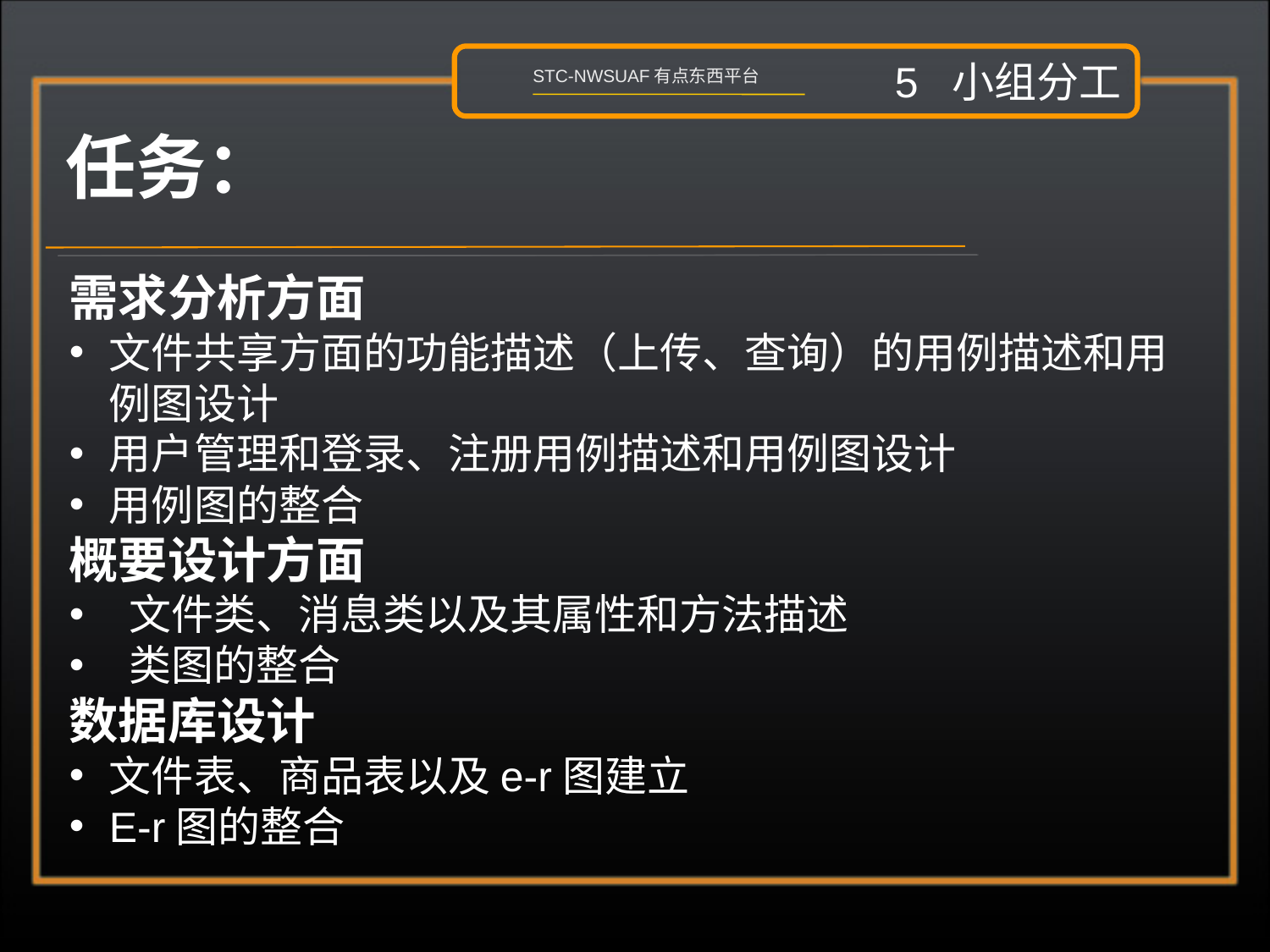

5  小组分工
STC-NWSUAF有点东西平台

任务：
需求分析方面
文件共享方面的功能描述（上传、查询）的用例描述和用例图设计
用户管理和登录、注册用例描述和用例图设计
用例图的整合
概要设计方面
 文件类、消息类以及其属性和方法描述
 类图的整合
数据库设计
文件表、商品表以及e-r图建立
E-r图的整合